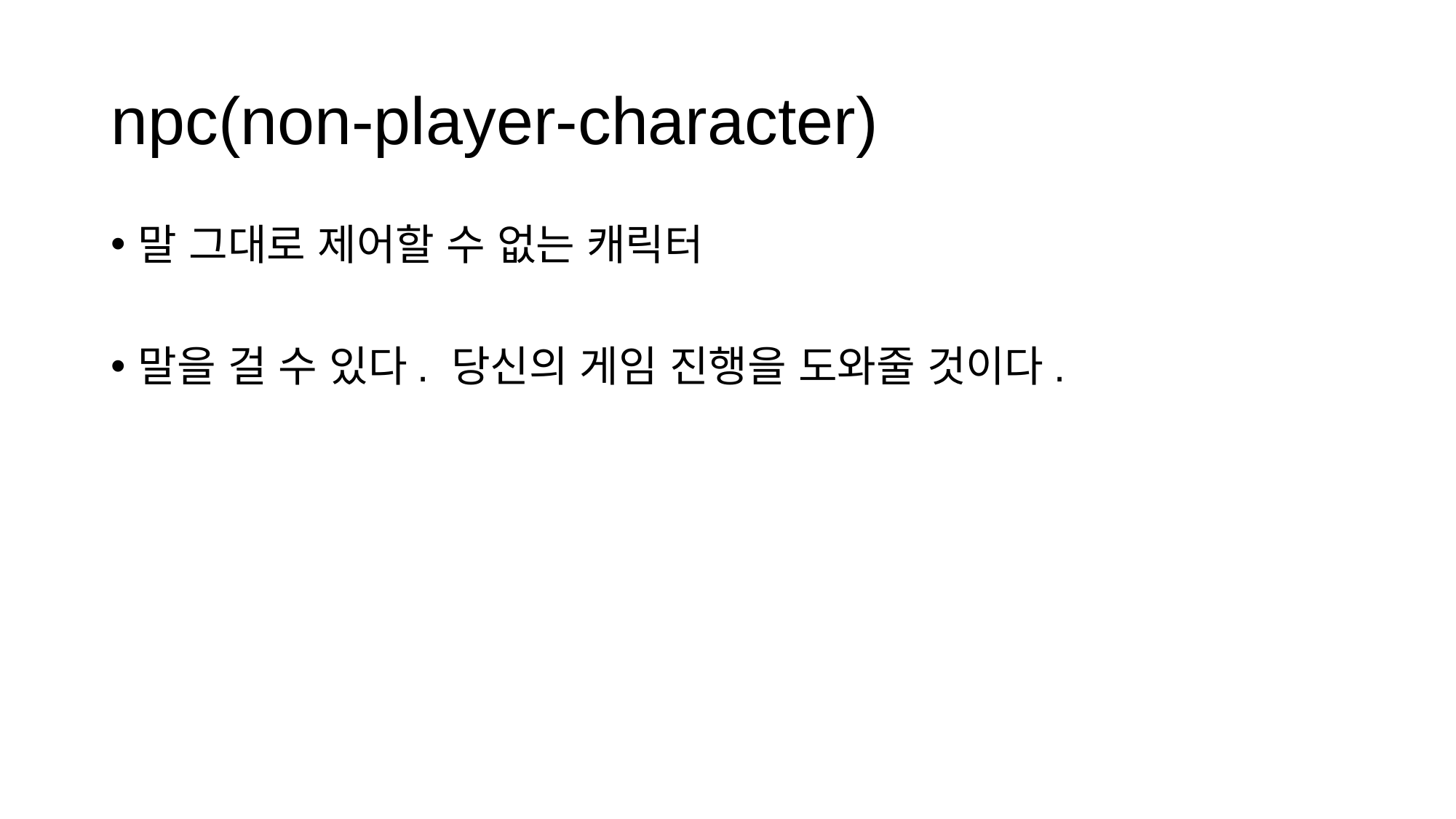

# npc(non-player-character)
말 그대로 제어할 수 없는 캐릭터

말을 걸 수 있다. 당신의 게임 진행을 도와줄 것이다.